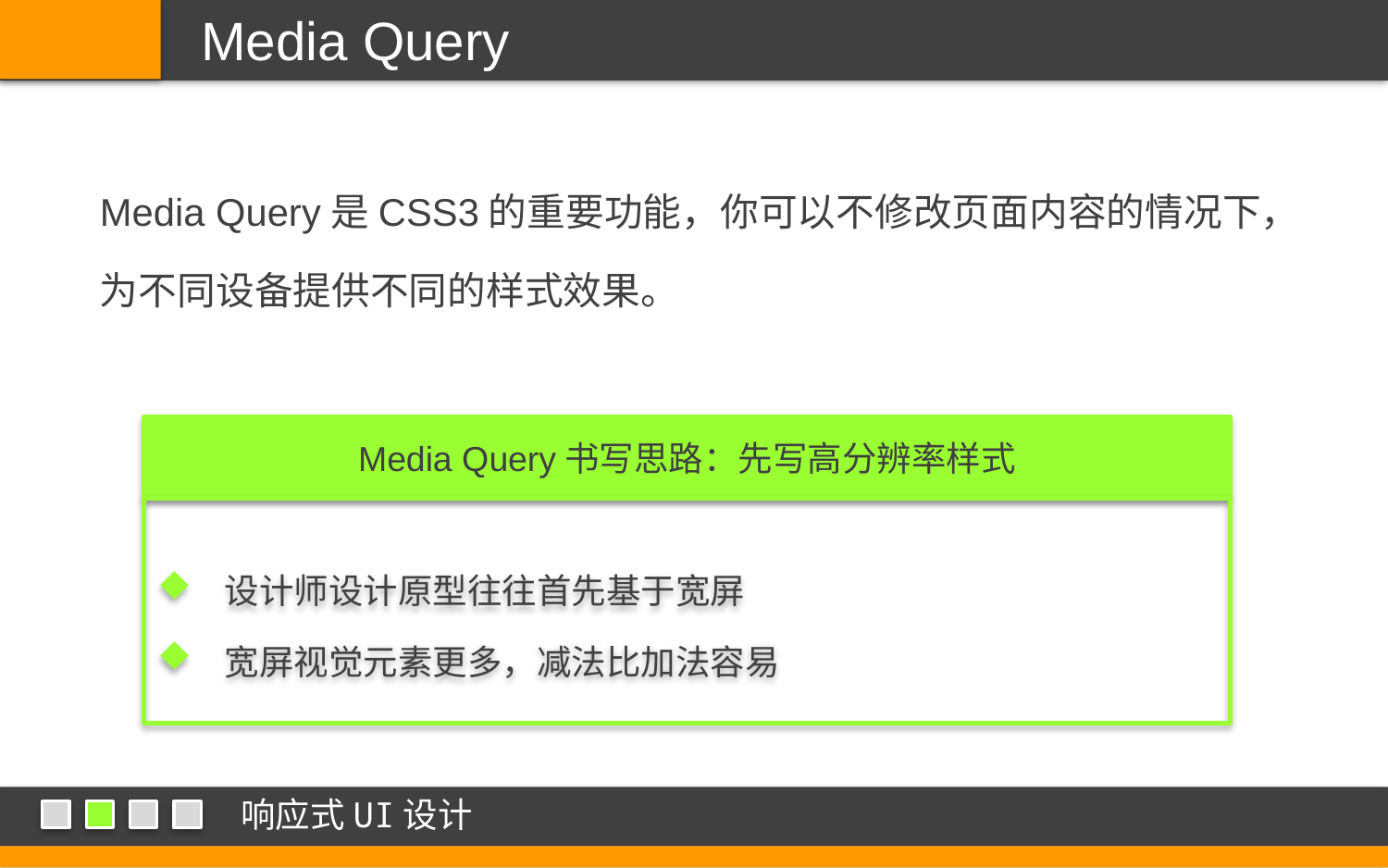

Media Query
Media Query是CSS3的重要功能，你可以不修改页面内容的情况下，为不同设备提供不同的样式效果。
Media Query书写思路：先写高分辨率样式
  设计师设计原型往往首先基于宽屏
  宽屏视觉元素更多，减法比加法容易
响应式UI设计